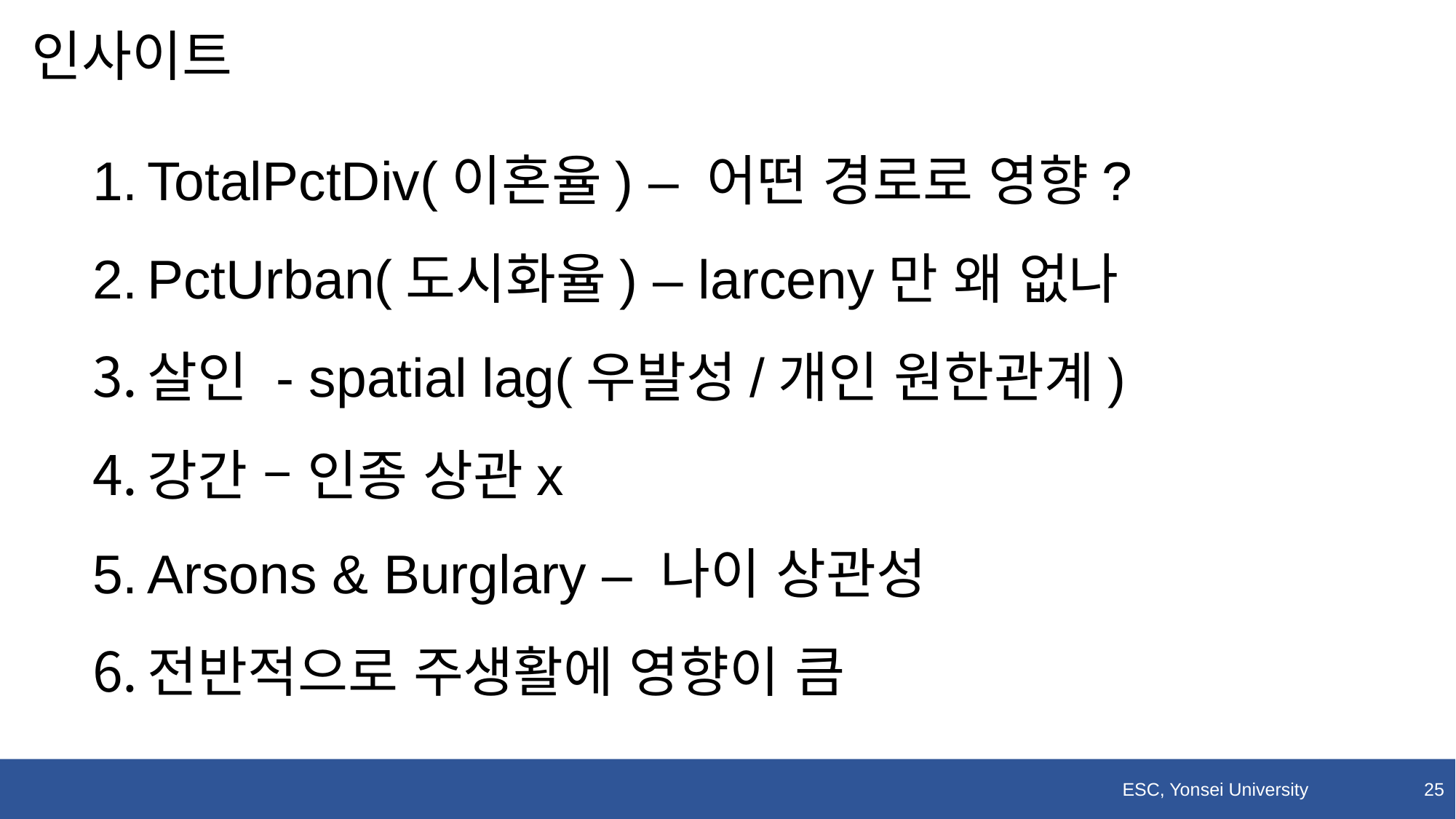

# 인사이트
TotalPctDiv(이혼율) – 어떤 경로로 영향?
PctUrban(도시화율) – larceny만 왜 없나
살인 - spatial lag(우발성/개인 원한관계)
강간 – 인종 상관x
Arsons & Burglary – 나이 상관성
전반적으로 주생활에 영향이 큼
ESC, Yonsei University
25